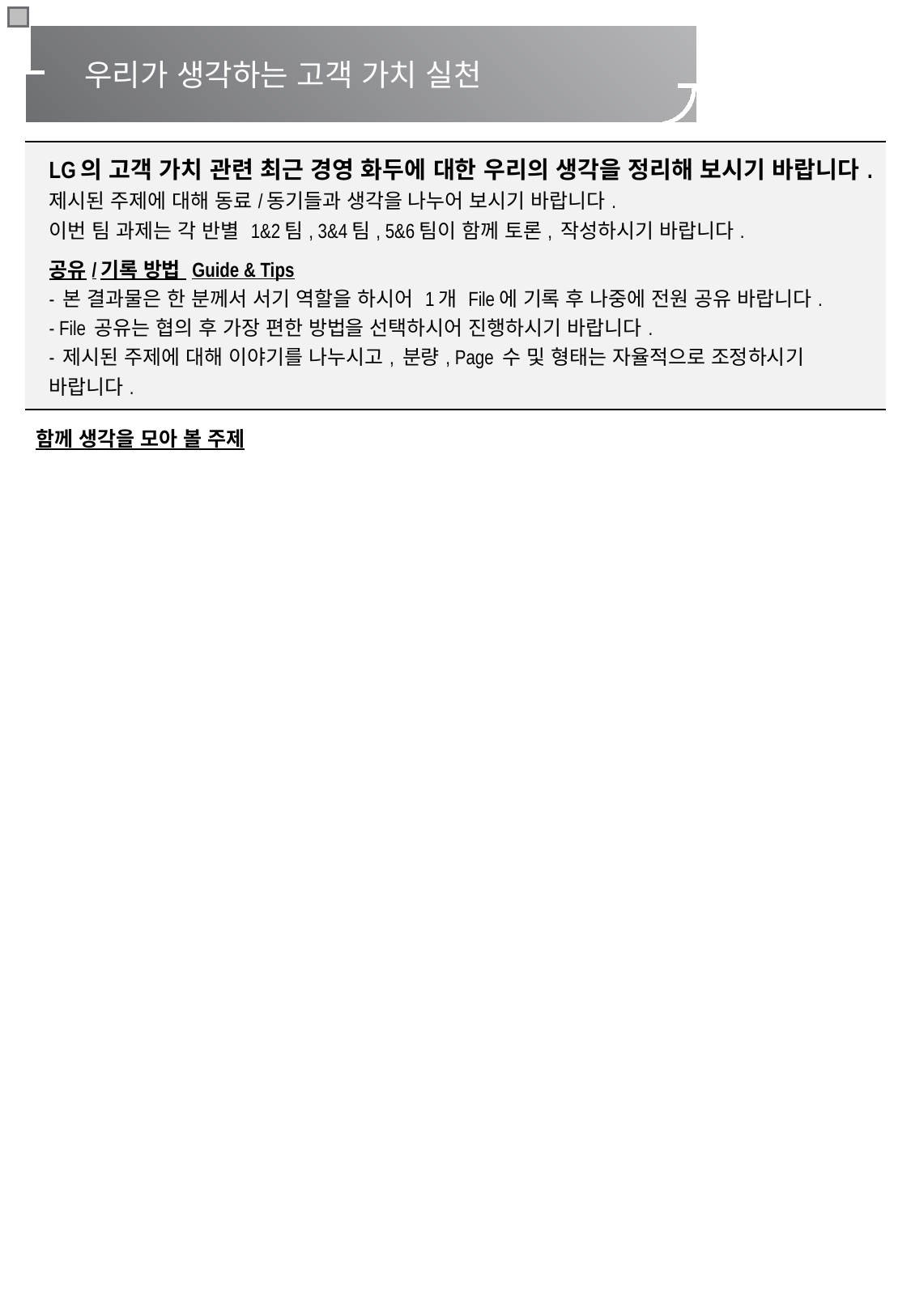

우리가 생각하는 고객 가치 실천
| LG의 고객 가치 관련 최근 경영 화두에 대한 우리의 생각을 정리해 보시기 바랍니다. 제시된 주제에 대해 동료/동기들과 생각을 나누어 보시기 바랍니다. 이번 팀 과제는 각 반별 1&2팀, 3&4팀, 5&6팀이 함께 토론, 작성하시기 바랍니다. 공유/기록 방법 Guide & Tips - 본 결과물은 한 분께서 서기 역할을 하시어 1개 File에 기록 후 나중에 전원 공유 바랍니다. - File 공유는 협의 후 가장 편한 방법을 선택하시어 진행하시기 바랍니다. - 제시된 주제에 대해 이야기를 나누시고, 분량, Page 수 및 형태는 자율적으로 조정하시기 바랍니다. |
| --- |
함께 생각을 모아 볼 주제